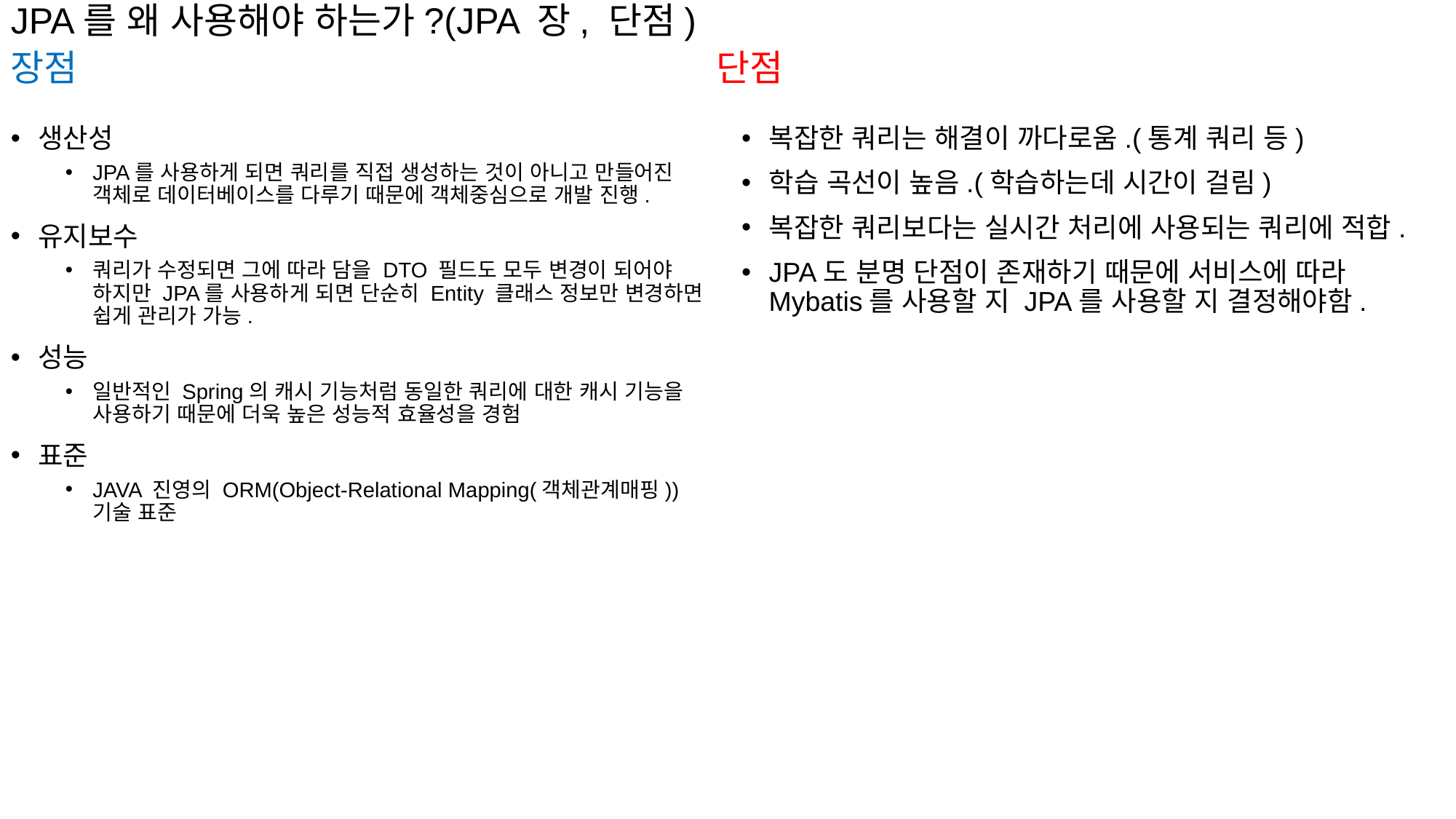

# JPA를 왜 사용해야 하는가?(JPA 장, 단점)
장점						     단점
생산성
JPA를 사용하게 되면 쿼리를 직접 생성하는 것이 아니고 만들어진 객체로 데이터베이스를 다루기 때문에 객체중심으로 개발 진행.
유지보수
쿼리가 수정되면 그에 따라 담을 DTO 필드도 모두 변경이 되어야 하지만 JPA를 사용하게 되면 단순히 Entity 클래스 정보만 변경하면 쉽게 관리가 가능.
성능
일반적인 Spring의 캐시 기능처럼 동일한 쿼리에 대한 캐시 기능을 사용하기 때문에 더욱 높은 성능적 효율성을 경험
표준
JAVA 진영의 ORM(Object-Relational Mapping(객체관계매핑)) 기술 표준
복잡한 쿼리는 해결이 까다로움.(통계 쿼리 등)
학습 곡선이 높음.(학습하는데 시간이 걸림)
복잡한 쿼리보다는 실시간 처리에 사용되는 쿼리에 적합.
JPA도 분명 단점이 존재하기 때문에 서비스에 따라 Mybatis를 사용할 지 JPA를 사용할 지 결정해야함.